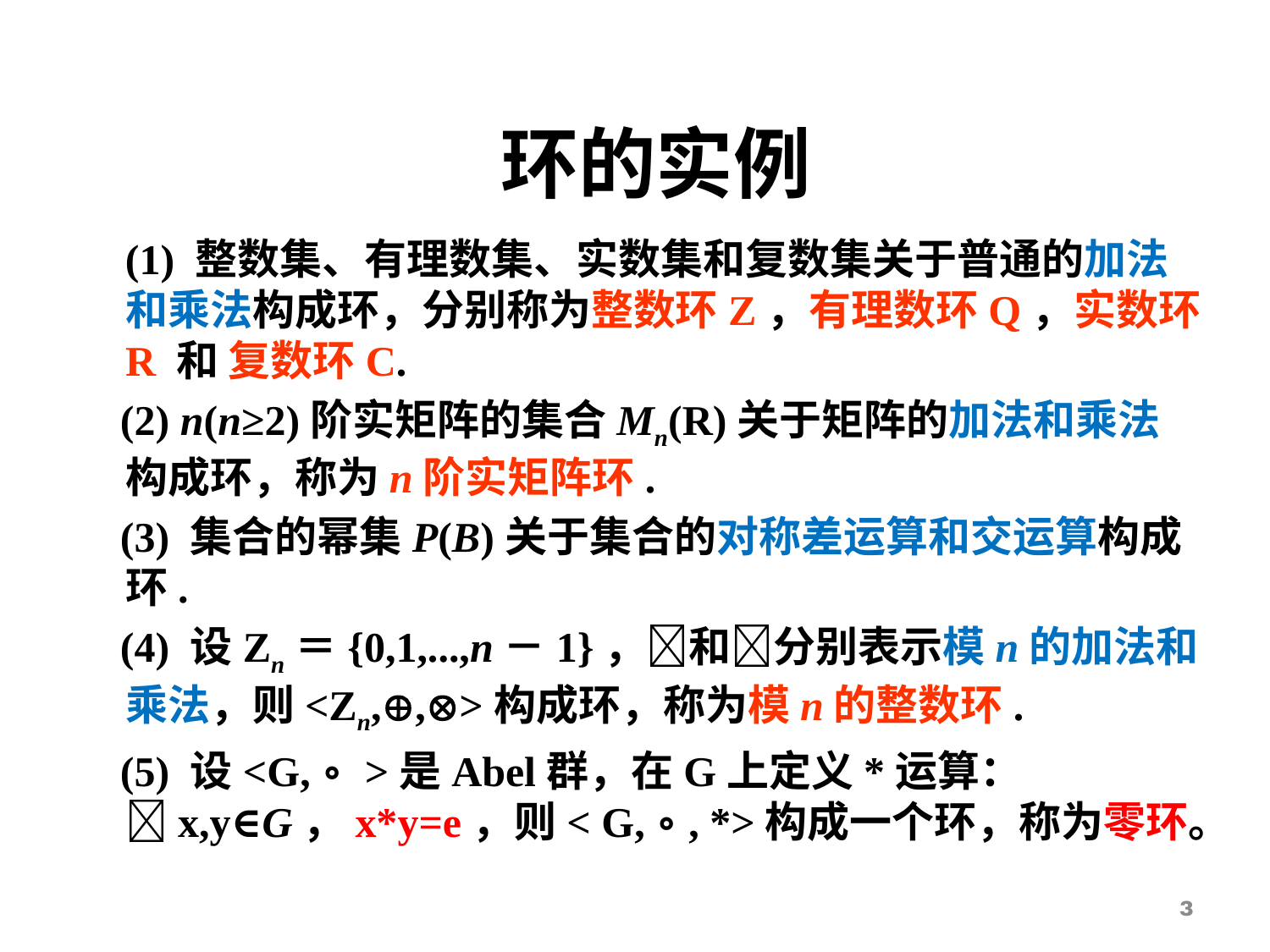

# 环的实例
    (1) 整数集、有理数集、实数集和复数集关于普通的加法和乘法构成环，分别称为整数环Z，有理数环Q，实数环R 和 复数环C.
    (2) n(n≥2)阶实矩阵的集合Mn(R)关于矩阵的加法和乘法构成环，称为n阶实矩阵环.
    (3) 集合的幂集P(B)关于集合的对称差运算和交运算构成环.
    (4) 设Zn＝{0,1,...,n－1}，⊕和⊗分别表示模n的加法和乘法，则<Zn,⊕,⊗>构成环，称为模n的整数环.
    (5) 设<G, ∘ >是Abel群，在G上定义*运算： ∀x,y∈G，x*y=e，则< G, ∘, *>构成一个环，称为零环。

3